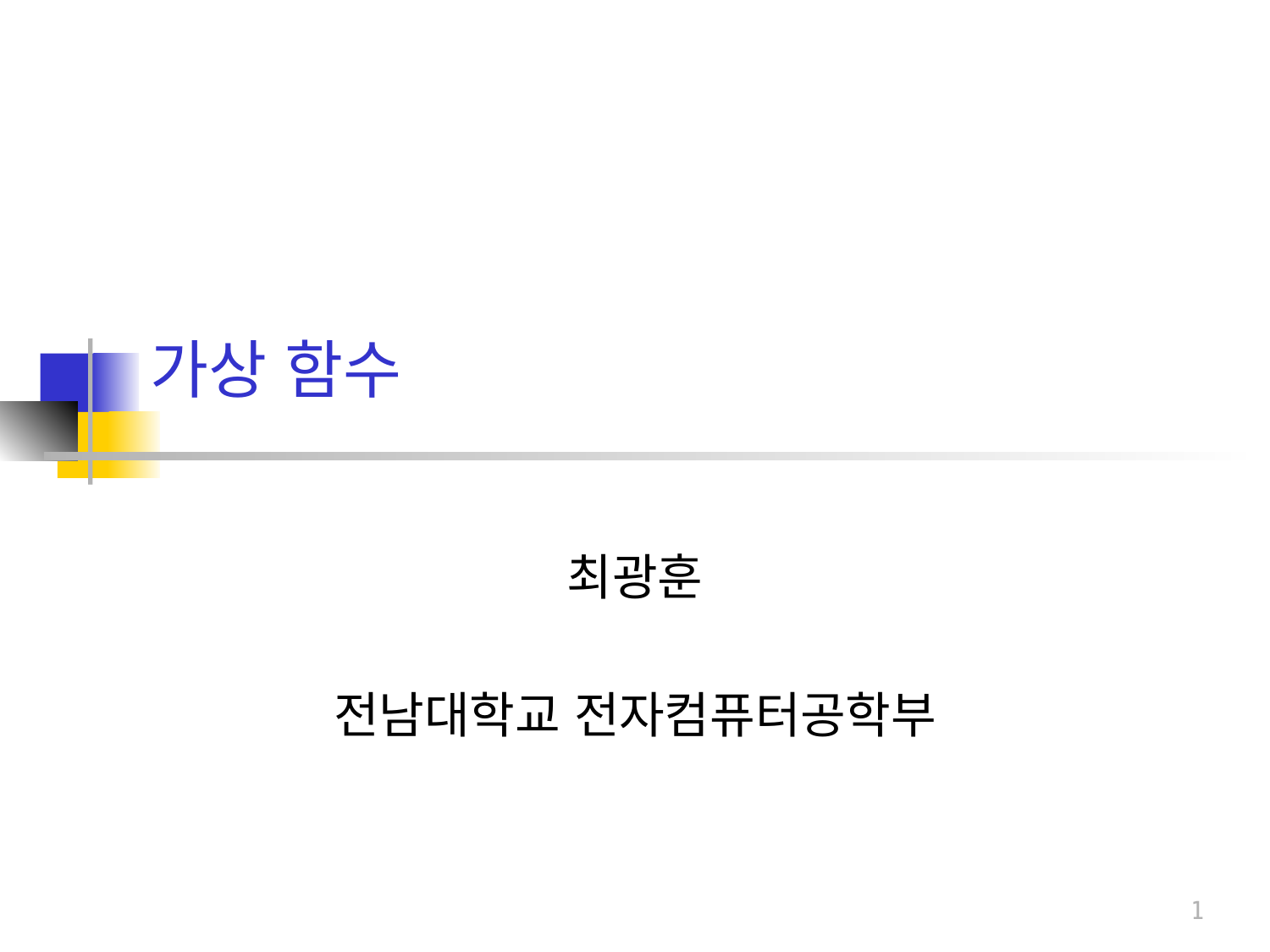

# 가상 함수
최광훈

전남대학교 전자컴퓨터공학부
1